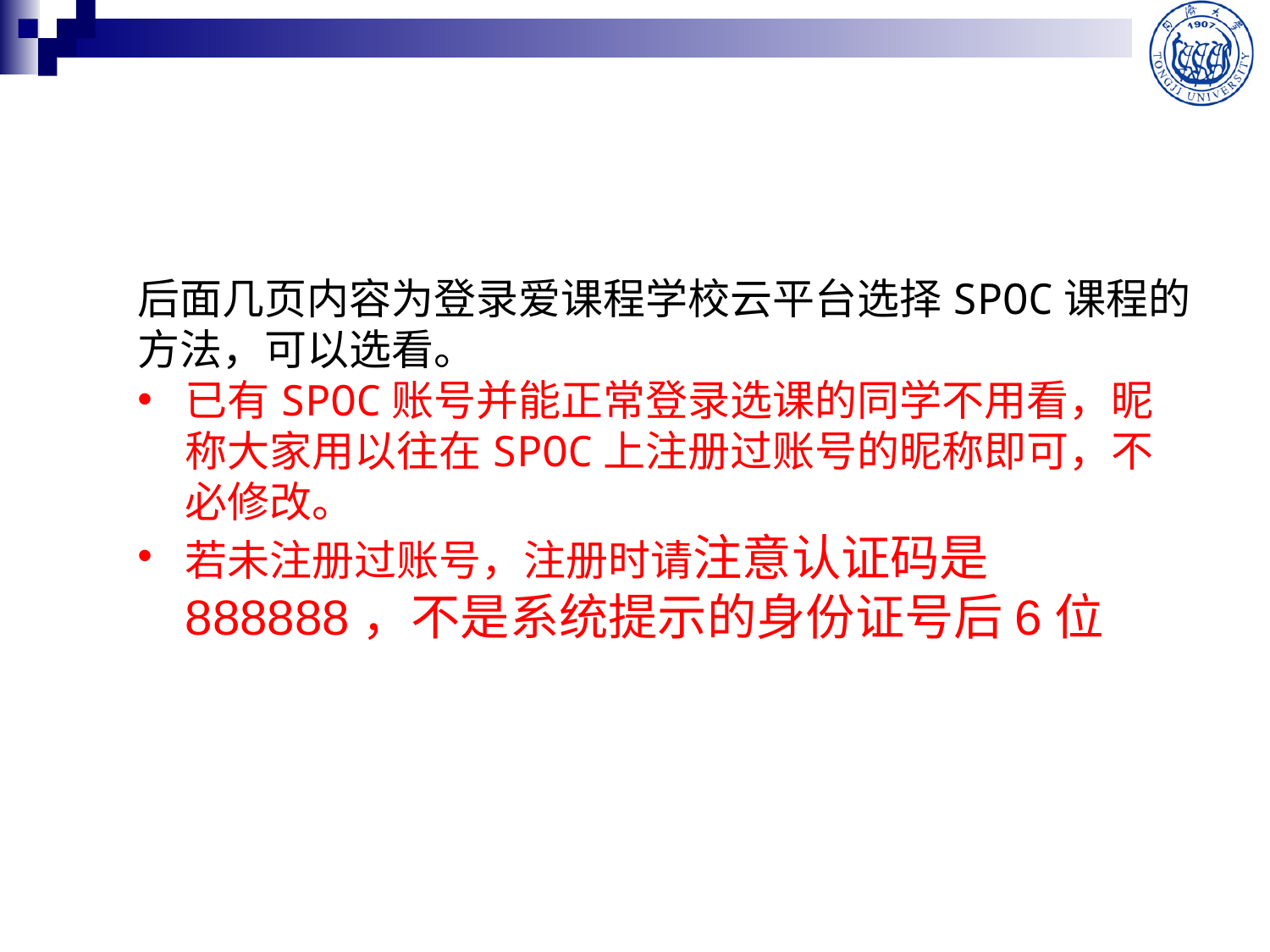

后面几页内容为登录爱课程学校云平台选择SPOC课程的方法，可以选看。
已有SPOC账号并能正常登录选课的同学不用看，昵称大家用以往在SPOC上注册过账号的昵称即可，不必修改。
若未注册过账号，注册时请注意认证码是888888，不是系统提示的身份证号后6位